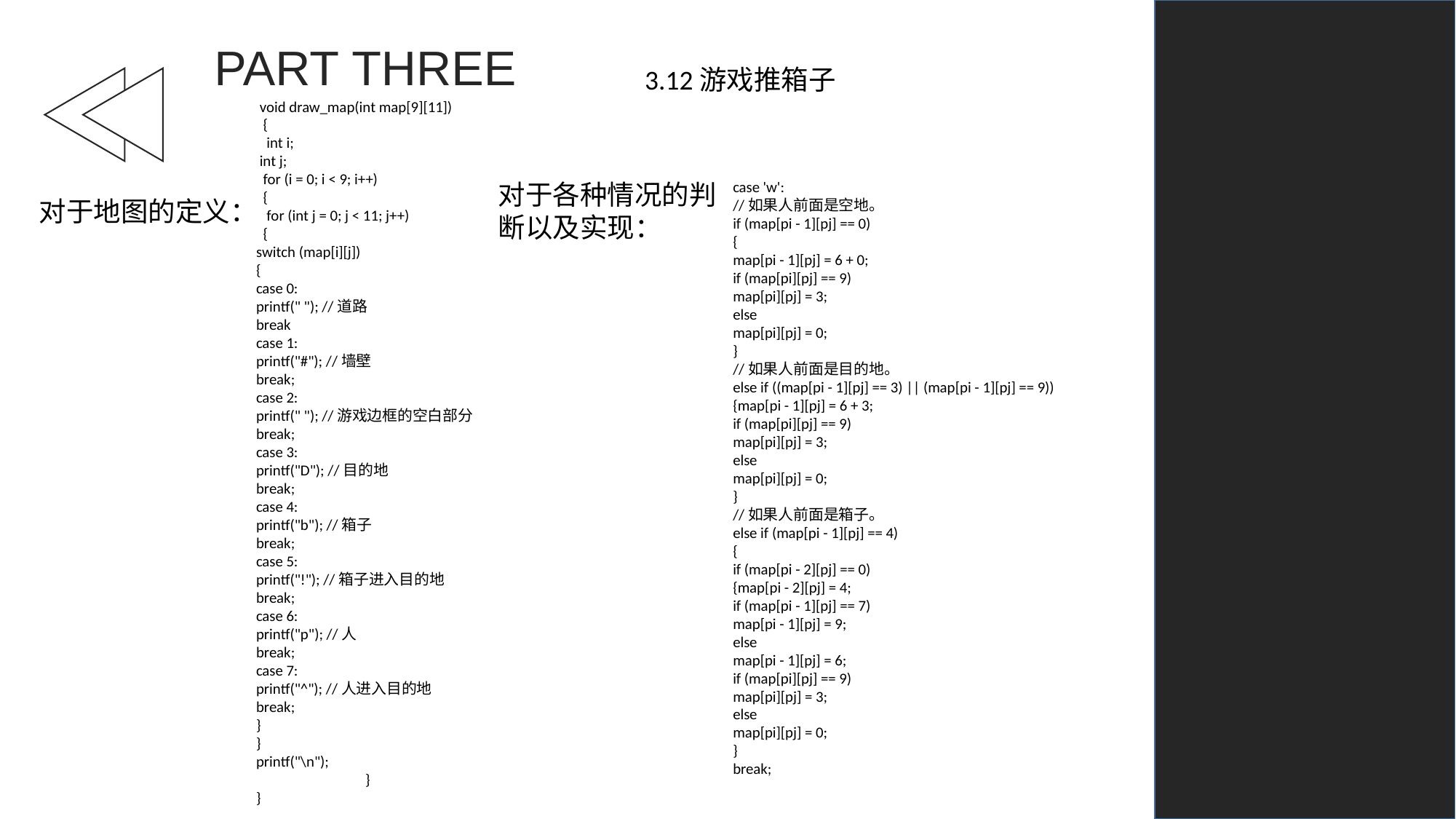

PART THREE
3.12游戏推箱子

 void draw_map(int map[9][11])
  {
   int i;
 int j;
  for (i = 0; i < 9; i++)
  {
   for (int j = 0; j < 11; j++)
  {
switch (map[i][j])
{
case 0:
printf(" "); //道路
break
case 1:
printf("#"); //墙壁
break;
case 2:
printf(" "); //游戏边框的空白部分
break;
case 3:
printf("D"); //目的地
break;
case 4:
printf("b"); //箱子
break;
case 5:
printf("!"); //箱子进入目的地
break;
case 6:
printf("p"); //人
break;
case 7:
printf("^"); //人进入目的地
break;
}
}
printf("\n");
	}
}
对于各种情况的判断以及实现：
case 'w':
//如果人前面是空地。
if (map[pi - 1][pj] == 0)
{
map[pi - 1][pj] = 6 + 0;
if (map[pi][pj] == 9)
map[pi][pj] = 3;
else
map[pi][pj] = 0;
}
//如果人前面是目的地。
else if ((map[pi - 1][pj] == 3) || (map[pi - 1][pj] == 9))
{map[pi - 1][pj] = 6 + 3;
if (map[pi][pj] == 9)
map[pi][pj] = 3;
else
map[pi][pj] = 0;
}
//如果人前面是箱子。
else if (map[pi - 1][pj] == 4)
{
if (map[pi - 2][pj] == 0)
{map[pi - 2][pj] = 4;
if (map[pi - 1][pj] == 7)
map[pi - 1][pj] = 9;
else
map[pi - 1][pj] = 6;
if (map[pi][pj] == 9)
map[pi][pj] = 3;
else
map[pi][pj] = 0;
}
break;
对于地图的定义：